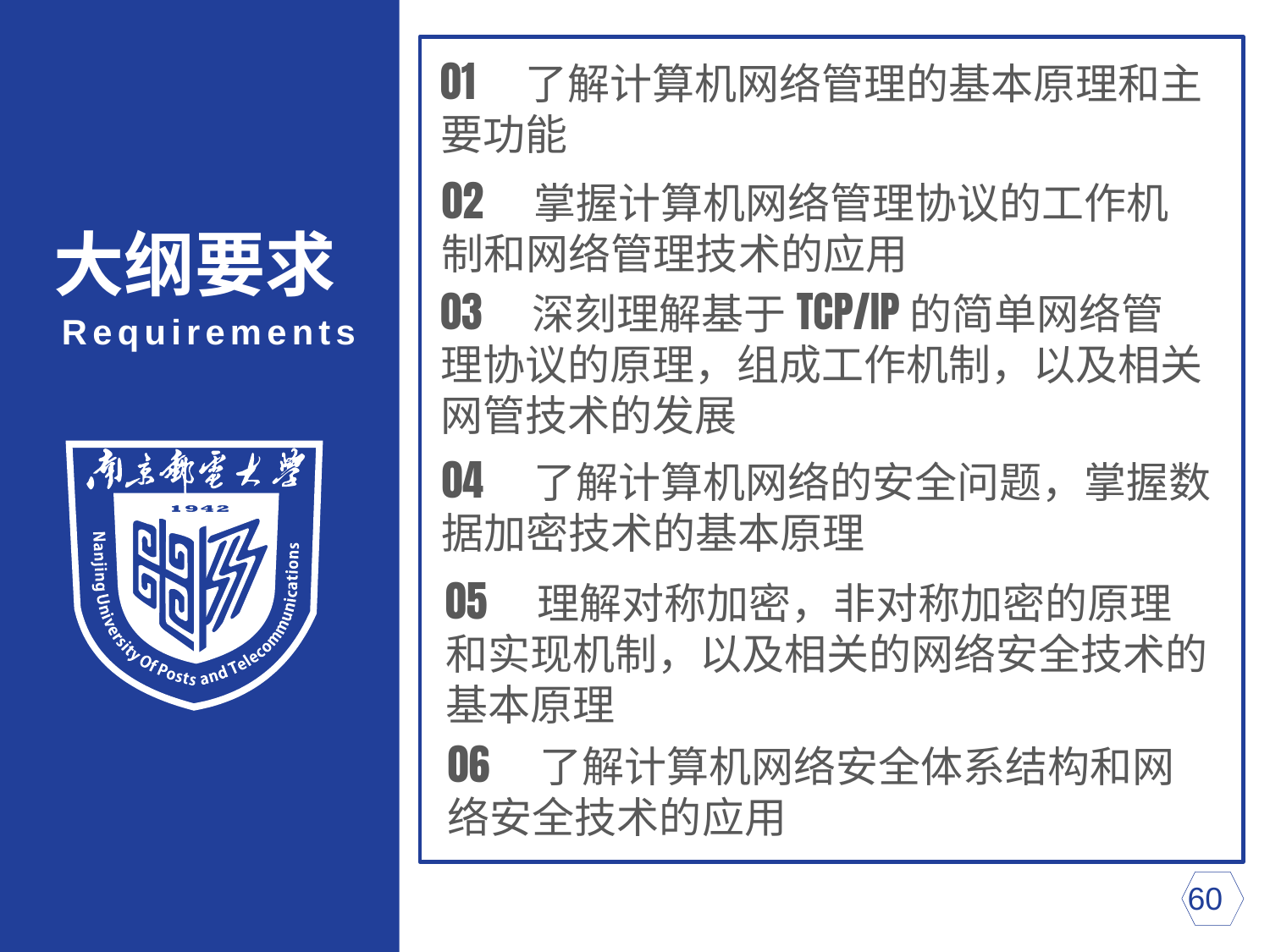

01    了解计算机网络管理的基本原理和主要功能
02    掌握计算机网络管理协议的工作机制和网络管理技术的应用
大纲要求
03    深刻理解基于TCP/IP的简单网络管理协议的原理，组成工作机制，以及相关网管技术的发展
Requirements

04    了解计算机网络的安全问题，掌握数据加密技术的基本原理
05    理解对称加密，非对称加密的原理和实现机制，以及相关的网络安全技术的基本原理
06    了解计算机网络安全体系结构和网络安全技术的应用
 60